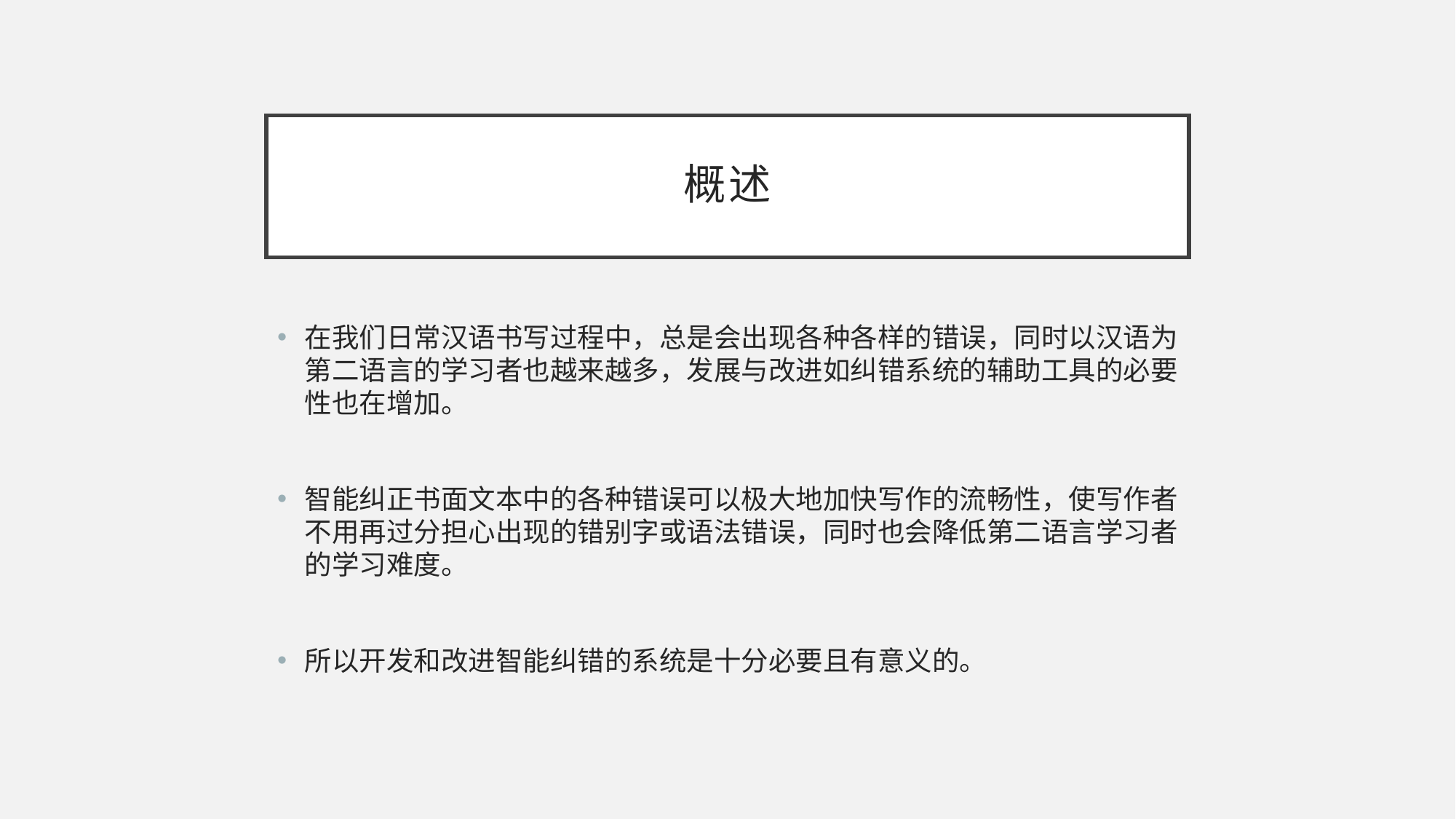

# 概述
在我们日常汉语书写过程中，总是会出现各种各样的错误，同时以汉语为第二语言的学习者也越来越多，发展与改进如纠错系统的辅助工具的必要性也在增加。

智能纠正书面文本中的各种错误可以极大地加快写作的流畅性，使写作者不用再过分担心出现的错别字或语法错误，同时也会降低第二语言学习者的学习难度。

所以开发和改进智能纠错的系统是十分必要且有意义的。